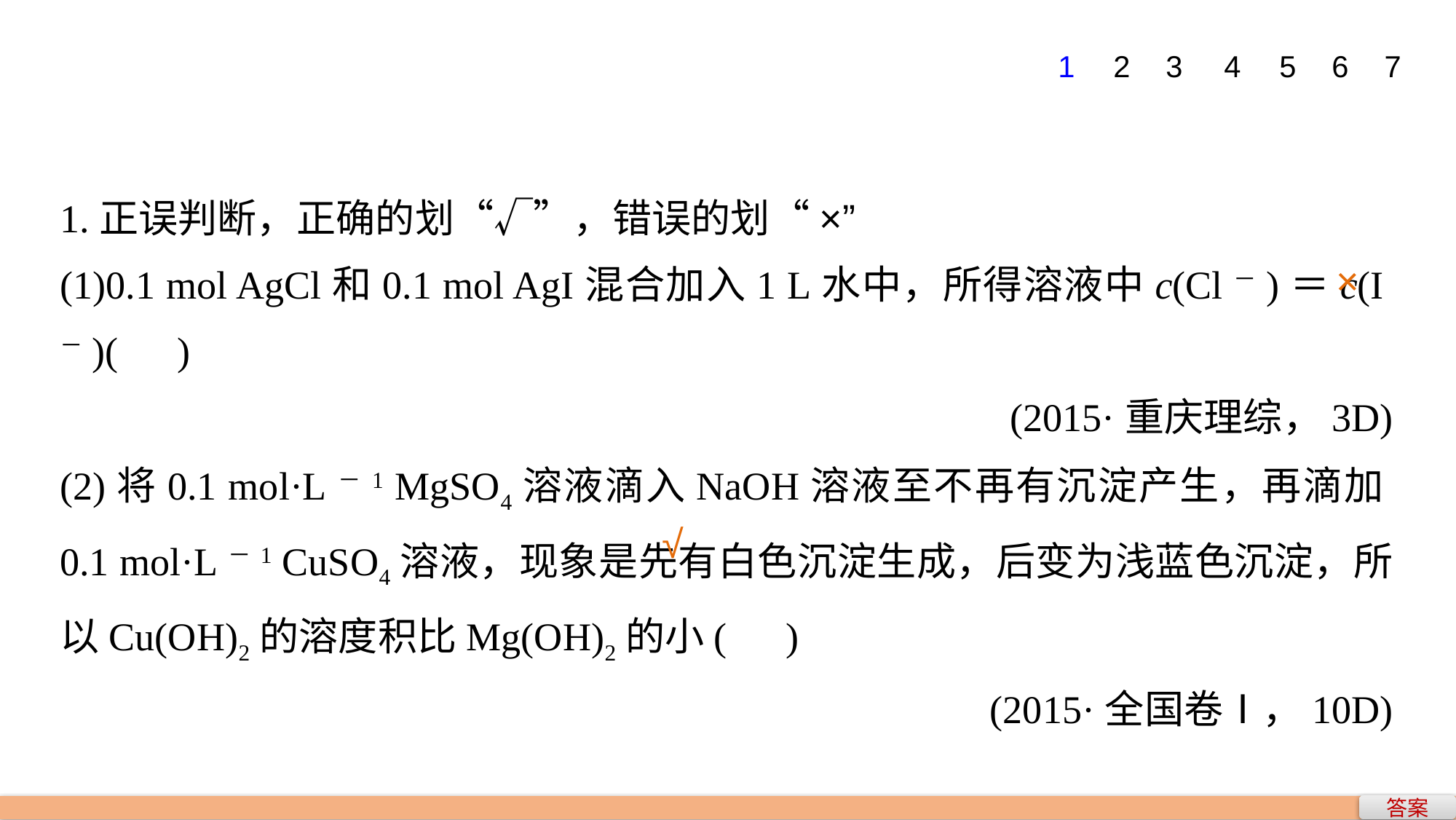

1
2
3
4
5
6
7
1.正误判断，正确的划“√”，错误的划“×”
(1)0.1 mol AgCl和0.1 mol AgI混合加入1 L水中，所得溶液中c(Cl－)＝c(I－)(      )
(2015·重庆理综，3D)
(2)将0.1 mol·L－1 MgSO4溶液滴入NaOH溶液至不再有沉淀产生，再滴加0.1 mol·L－1 CuSO4溶液，现象是先有白色沉淀生成，后变为浅蓝色沉淀，所以Cu(OH)2的溶度积比Mg(OH)2的小(      )
(2015·全国卷Ⅰ，10D)
×
√
答案